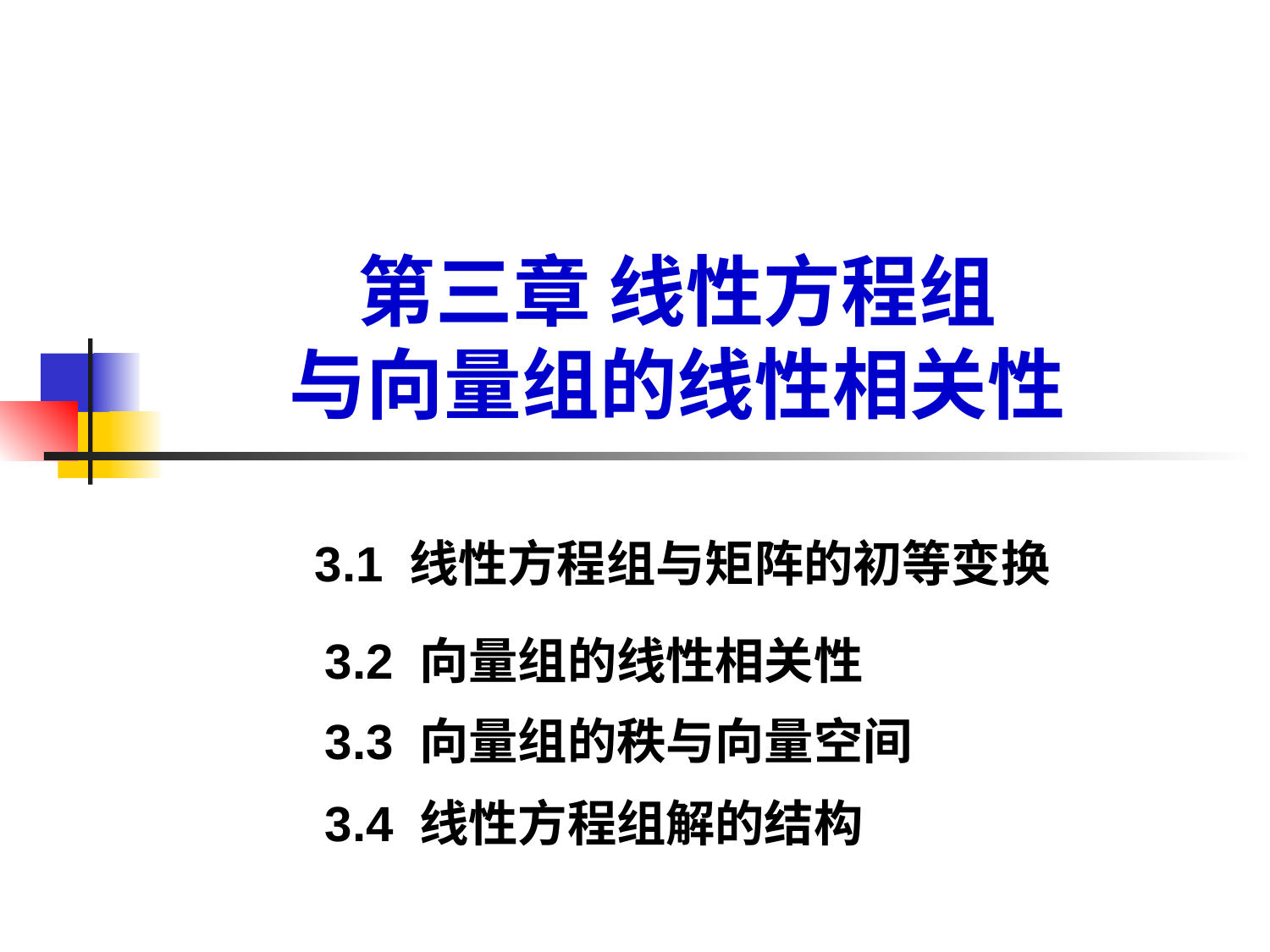

# 第三章 线性方程组 与向量组的线性相关性
  3.1 线性方程组与矩阵的初等变换
  3.2 向量组的线性相关性
  3.3 向量组的秩与向量空间
  3.4 线性方程组解的结构